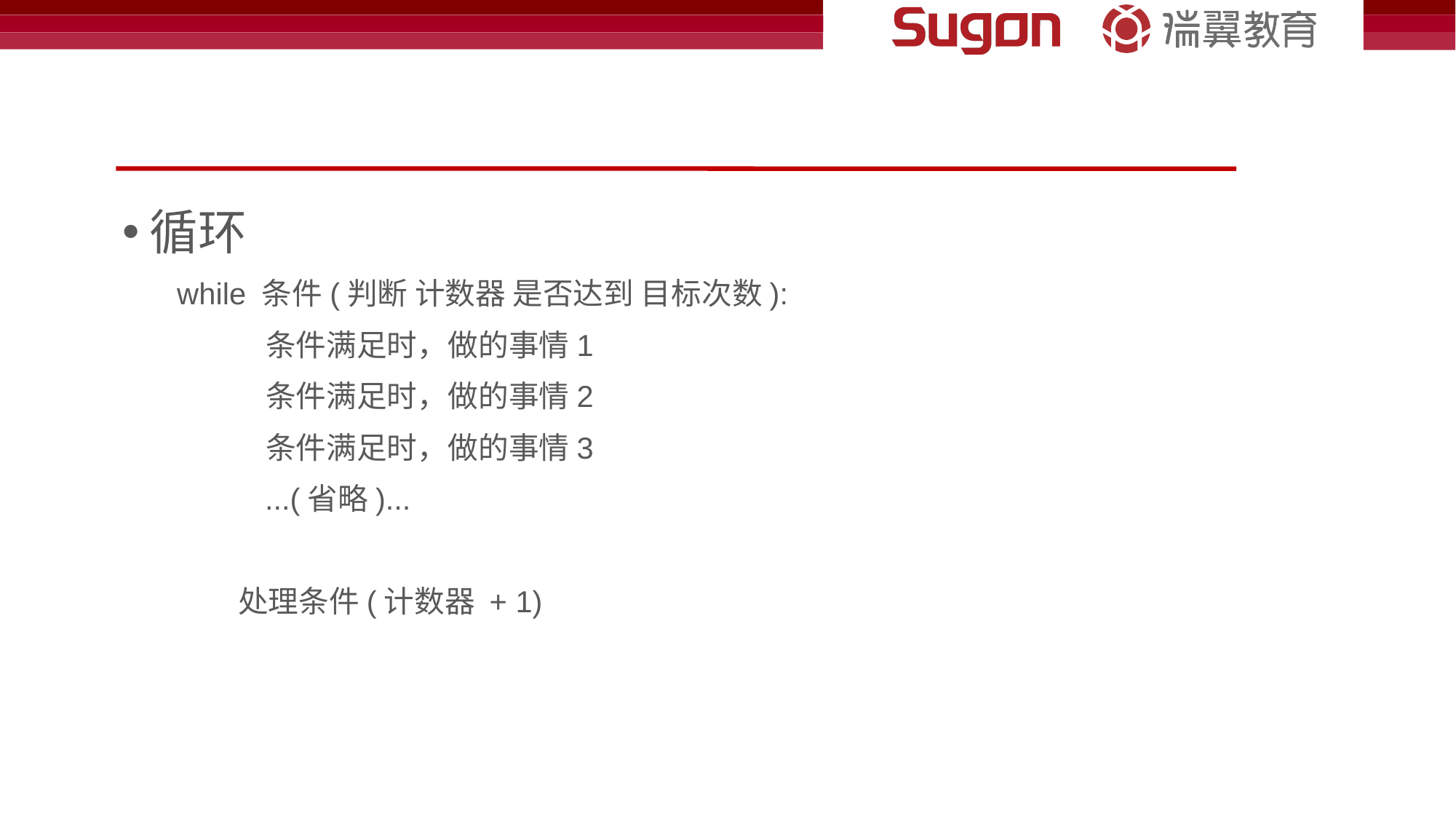

#
循环
while 条件(判断 计数器 是否达到 目标次数):
    条件满足时，做的事情1
    条件满足时，做的事情2
    条件满足时，做的事情3
    ...(省略)...

        处理条件(计数器 + 1)